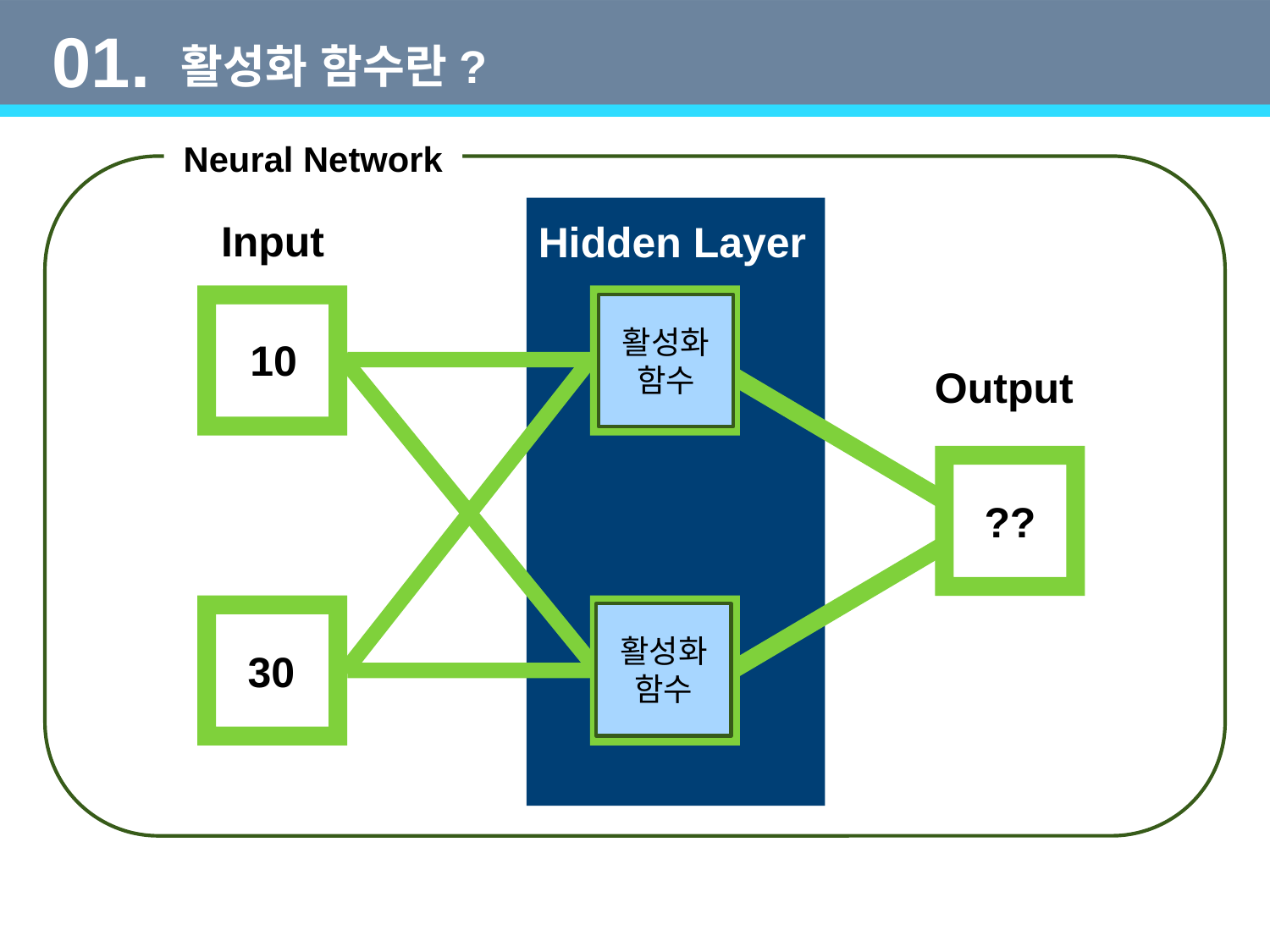

01.
활성화 함수란?
Neural Network

Input
Hidden Layer

활성화 함수
10

Output

??

활성화 함수
30